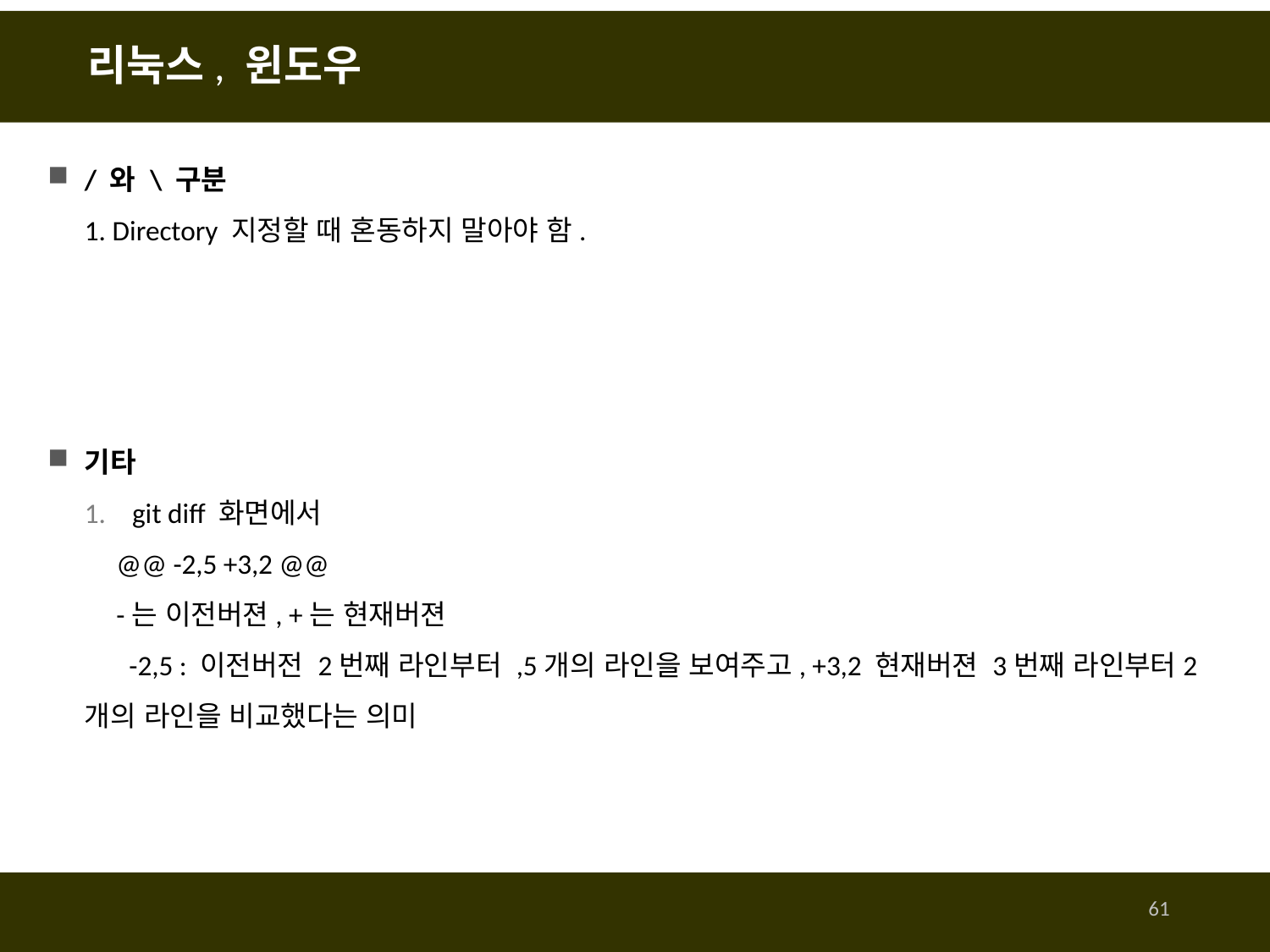

# 리눅스, 윈도우
/ 와 \ 구분
1. Directory 지정할 때 혼동하지 말아야 함.
기타
git diff 화면에서
     @@ -2,5 +3,2 @@
     -는 이전버젼, +는 현재버젼
       -2,5 : 이전버전 2번째 라인부터 ,5개의 라인을 보여주고, +3,2 현재버젼 3번째 라인부터2개의 라인을 비교했다는 의미
61